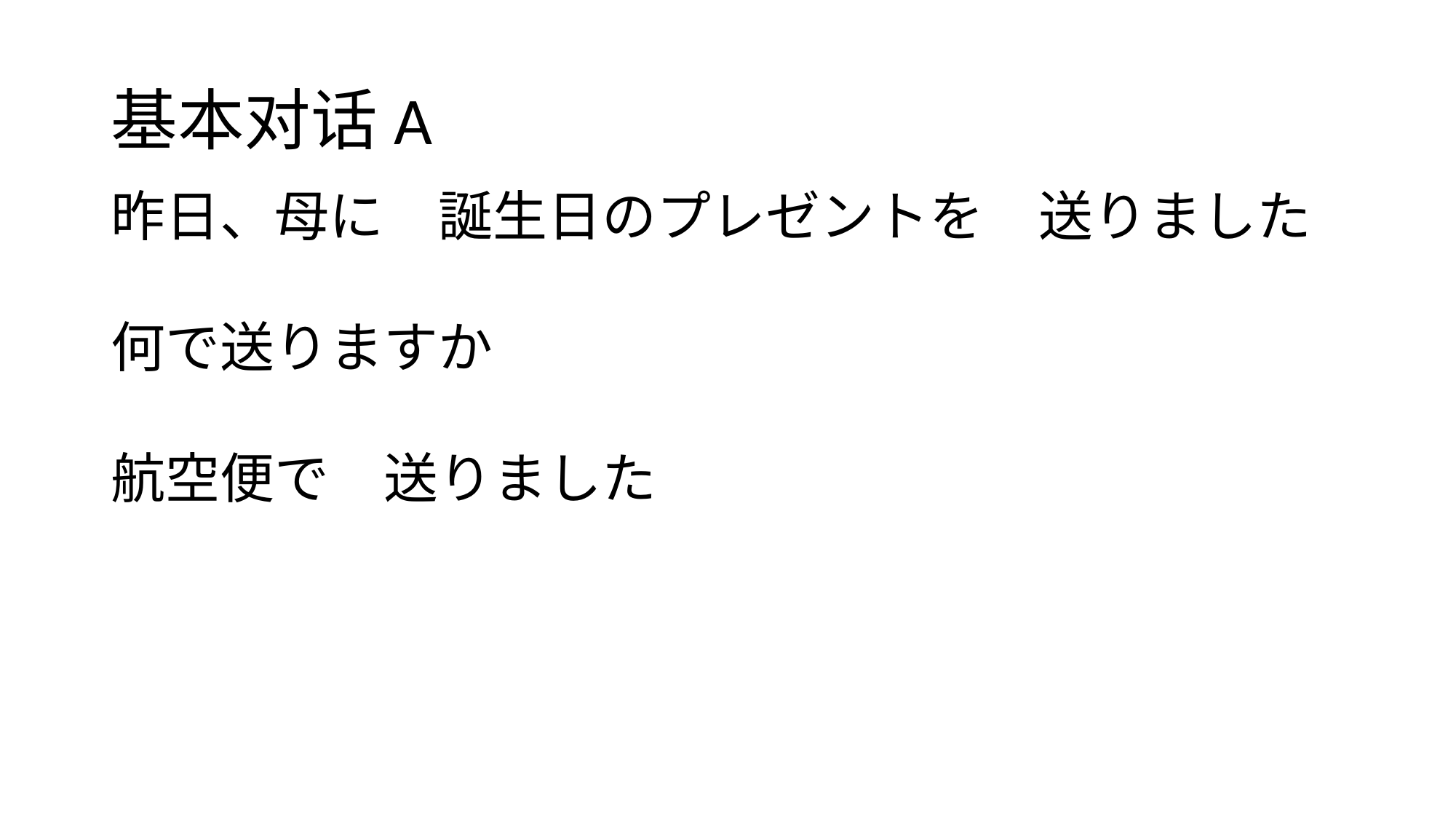

# 基本对话A
昨日、母に　誕生日のプレゼントを　送りました

何で送りますか

航空便で　送りました